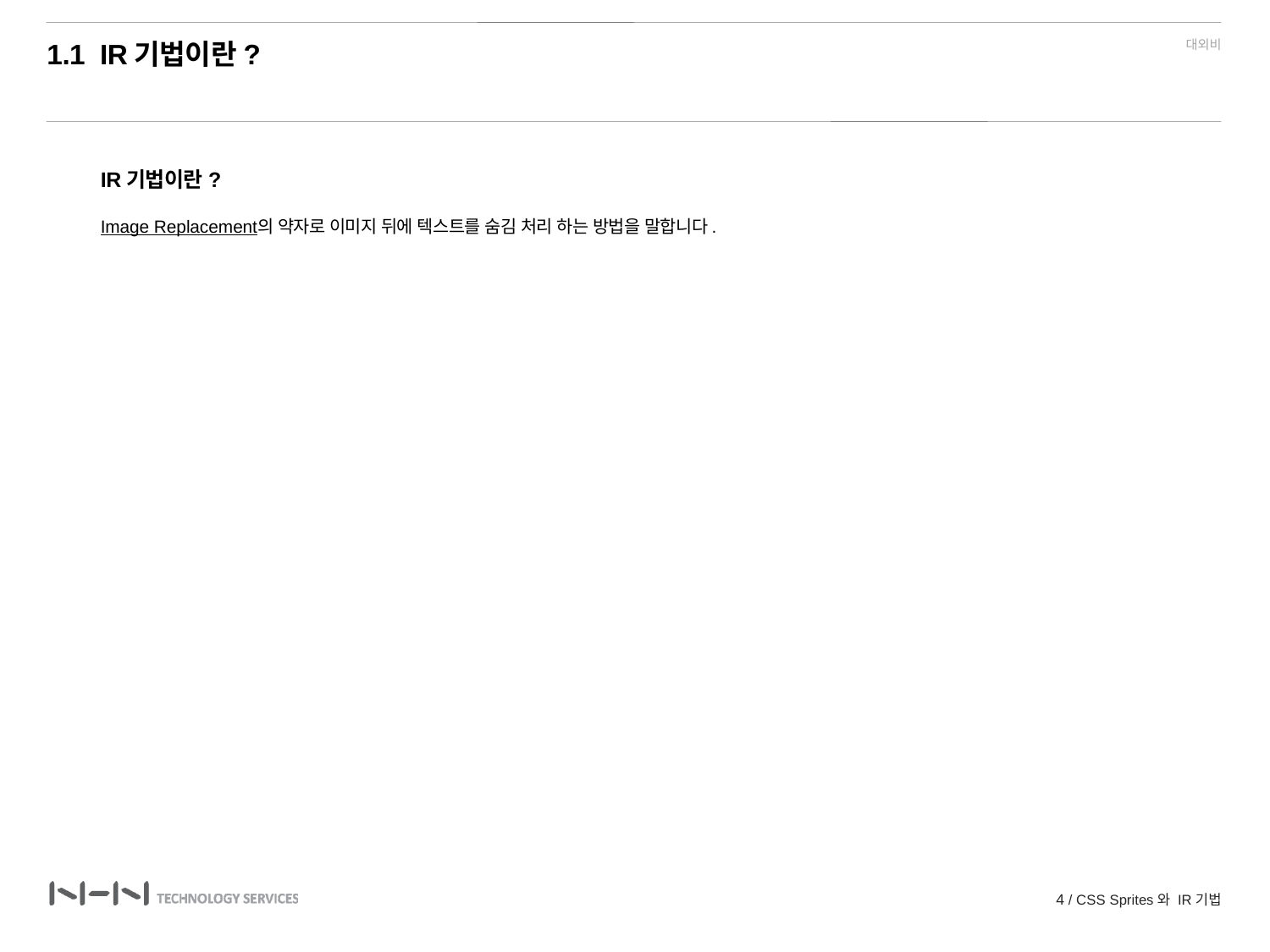

1.1  IR기법이란?
IR기법이란?
Image Replacement의 약자로 이미지 뒤에 텍스트를 숨김 처리 하는 방법을 말합니다.